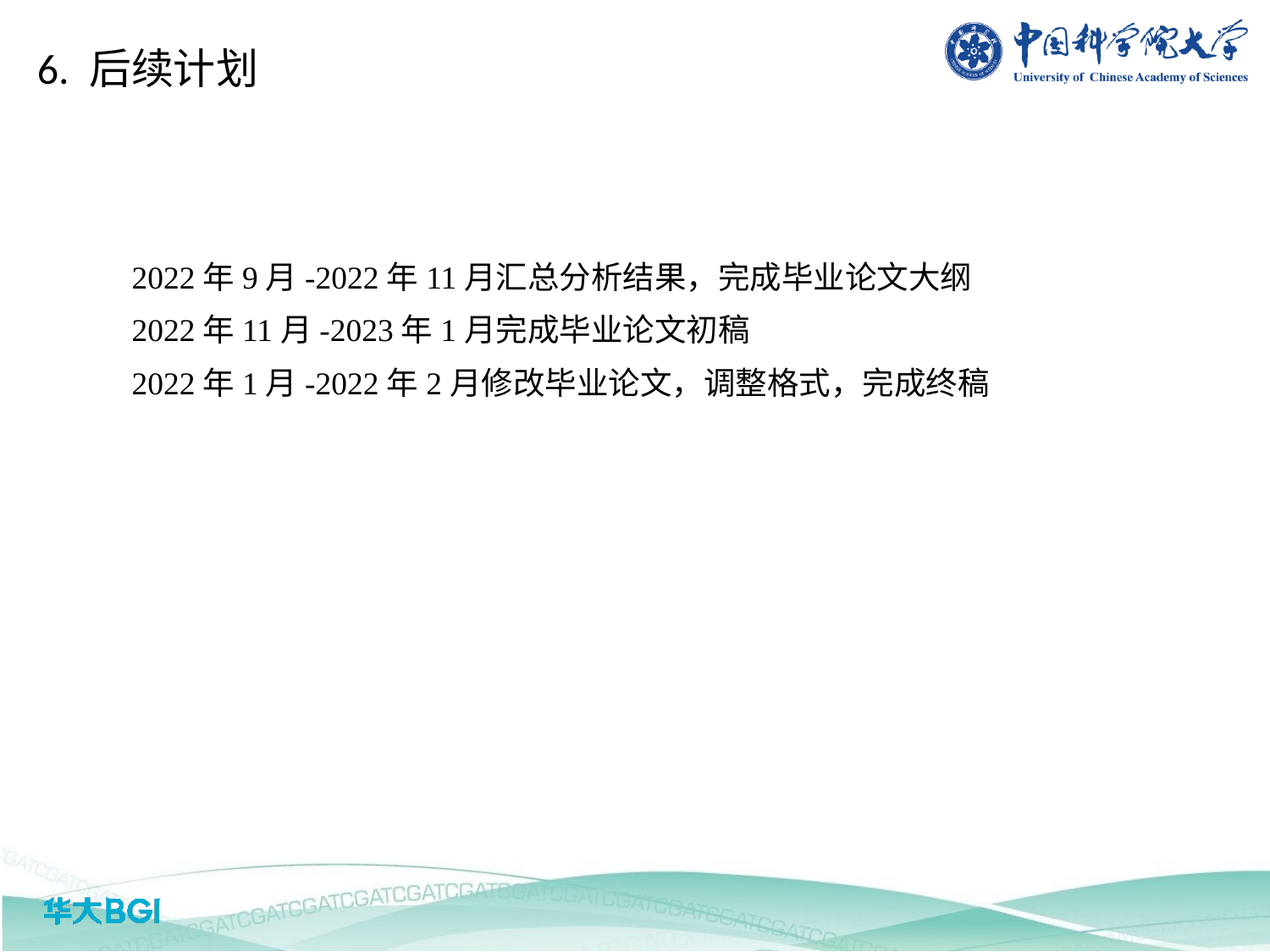

6. 后续计划
2022年9月-2022年11月汇总分析结果，完成毕业论文大纲
2022年11月-2023年1月完成毕业论文初稿
2022年1月-2022年2月修改毕业论文，调整格式，完成终稿